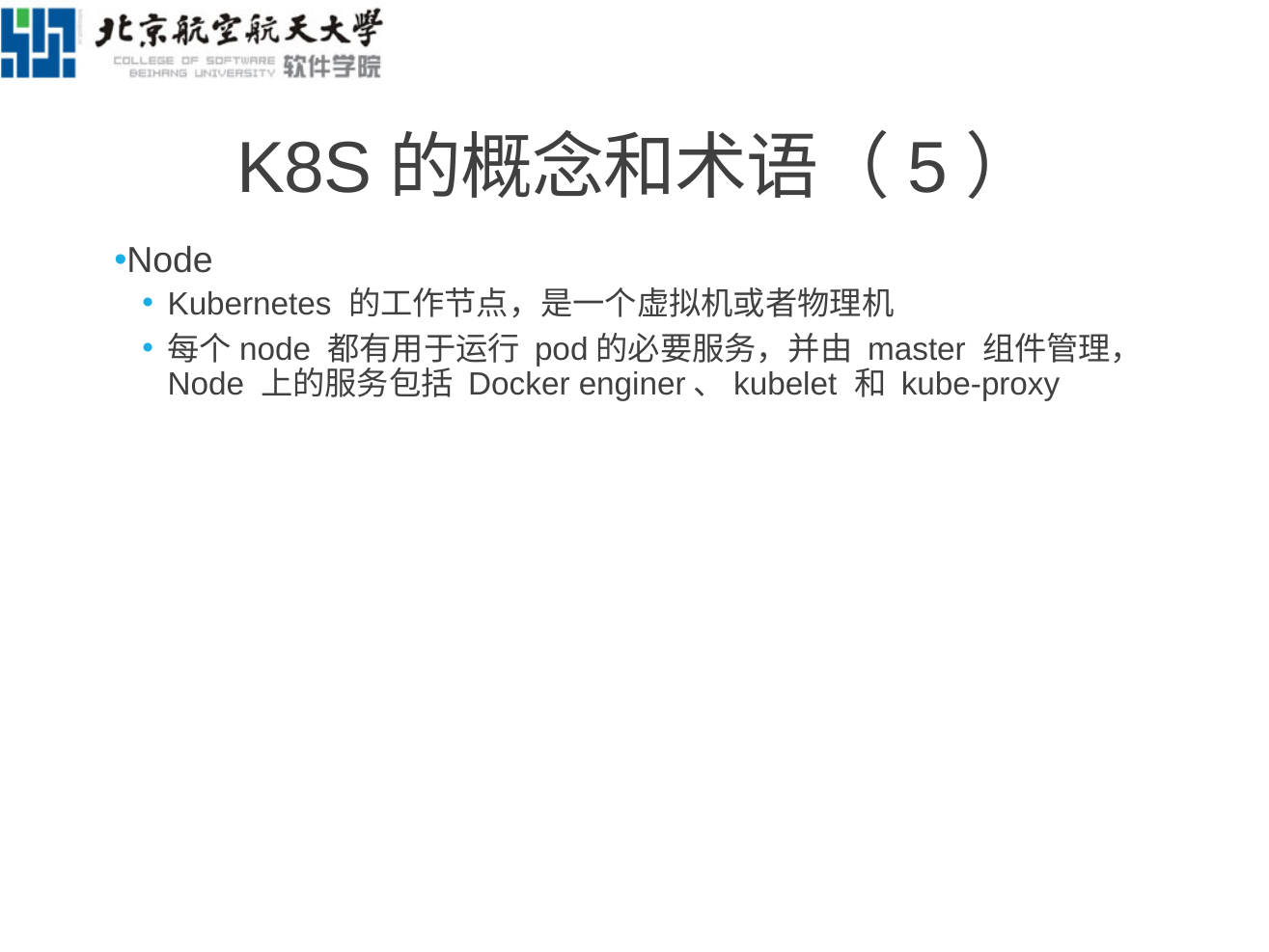

# K8S的概念和术语（5）
Node
Kubernetes 的工作节点，是一个虚拟机或者物理机
每个node 都有用于运行 pod的必要服务，并由 master 组件管理，Node 上的服务包括 Docker enginer、kubelet 和 kube-proxy